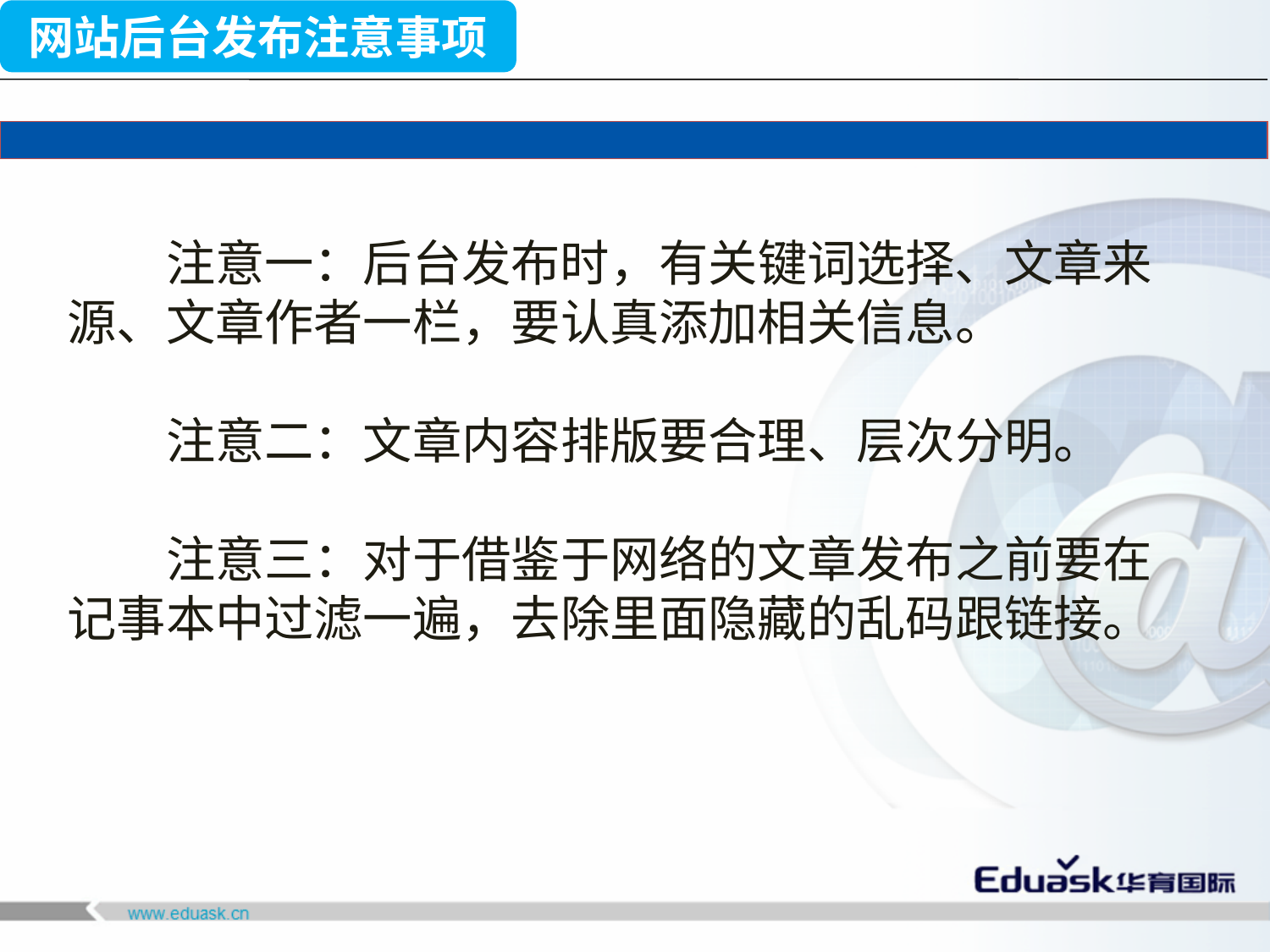

网站后台发布注意事项

　　注意一：后台发布时，有关键词选择、文章来源、文章作者一栏，要认真添加相关信息。

　　注意二：文章内容排版要合理、层次分明。

　　注意三：对于借鉴于网络的文章发布之前要在记事本中过滤一遍，去除里面隐藏的乱码跟链接。